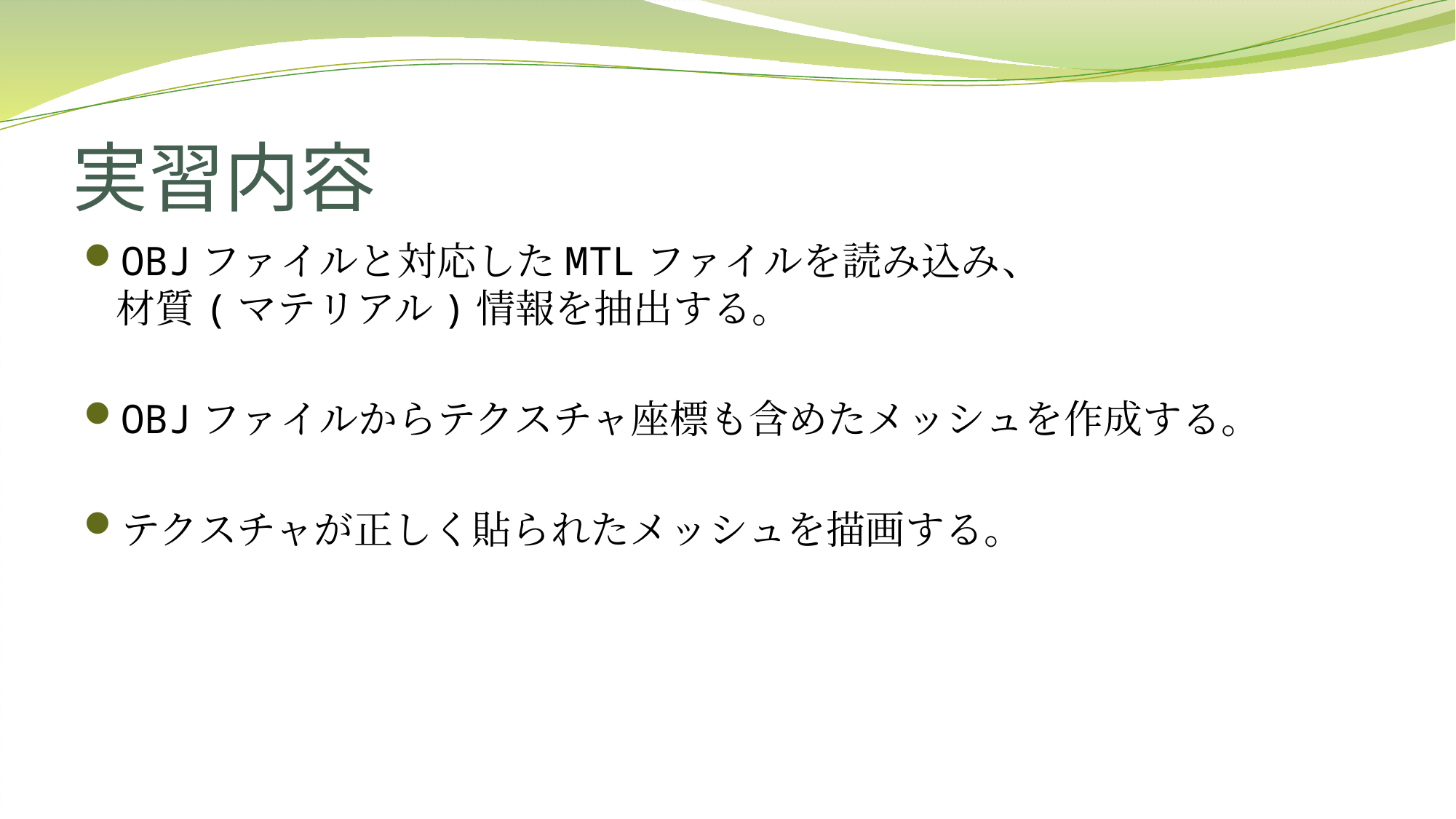

# 実習内容
OBJファイルと対応したMTLファイルを読み込み、
材質(マテリアル)情報を抽出する。

OBJファイルからテクスチャ座標も含めたメッシュを作成する。

テクスチャが正しく貼られたメッシュを描画する。